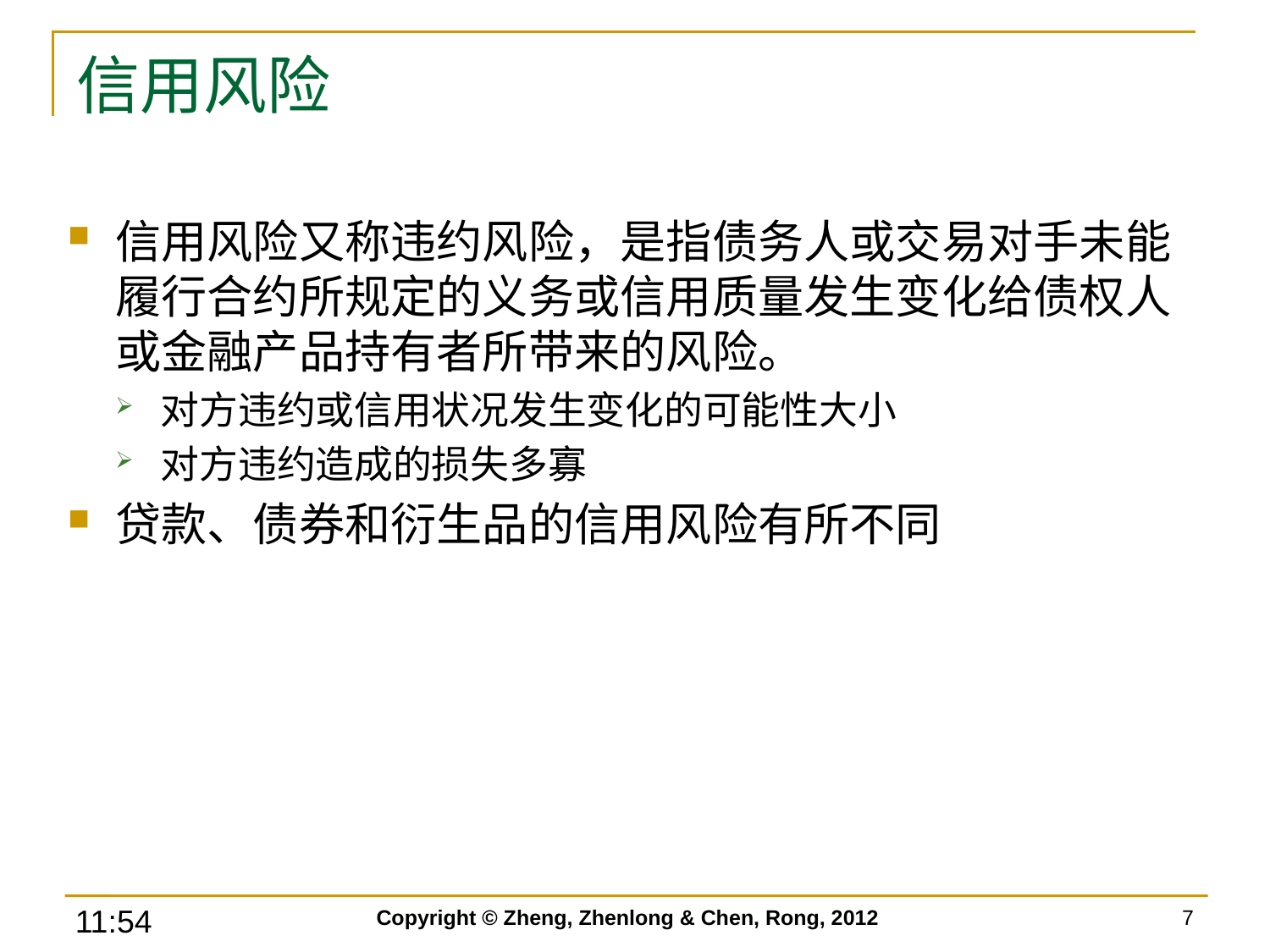

# 信用风险
信用风险又称违约风险，是指债务人或交易对手未能履行合约所规定的义务或信用质量发生变化给债权人或金融产品持有者所带来的风险。
对方违约或信用状况发生变化的可能性大小
对方违约造成的损失多寡
贷款、债券和衍生品的信用风险有所不同
Copyright © Zheng, Zhenlong & Chen, Rong, 2012
7